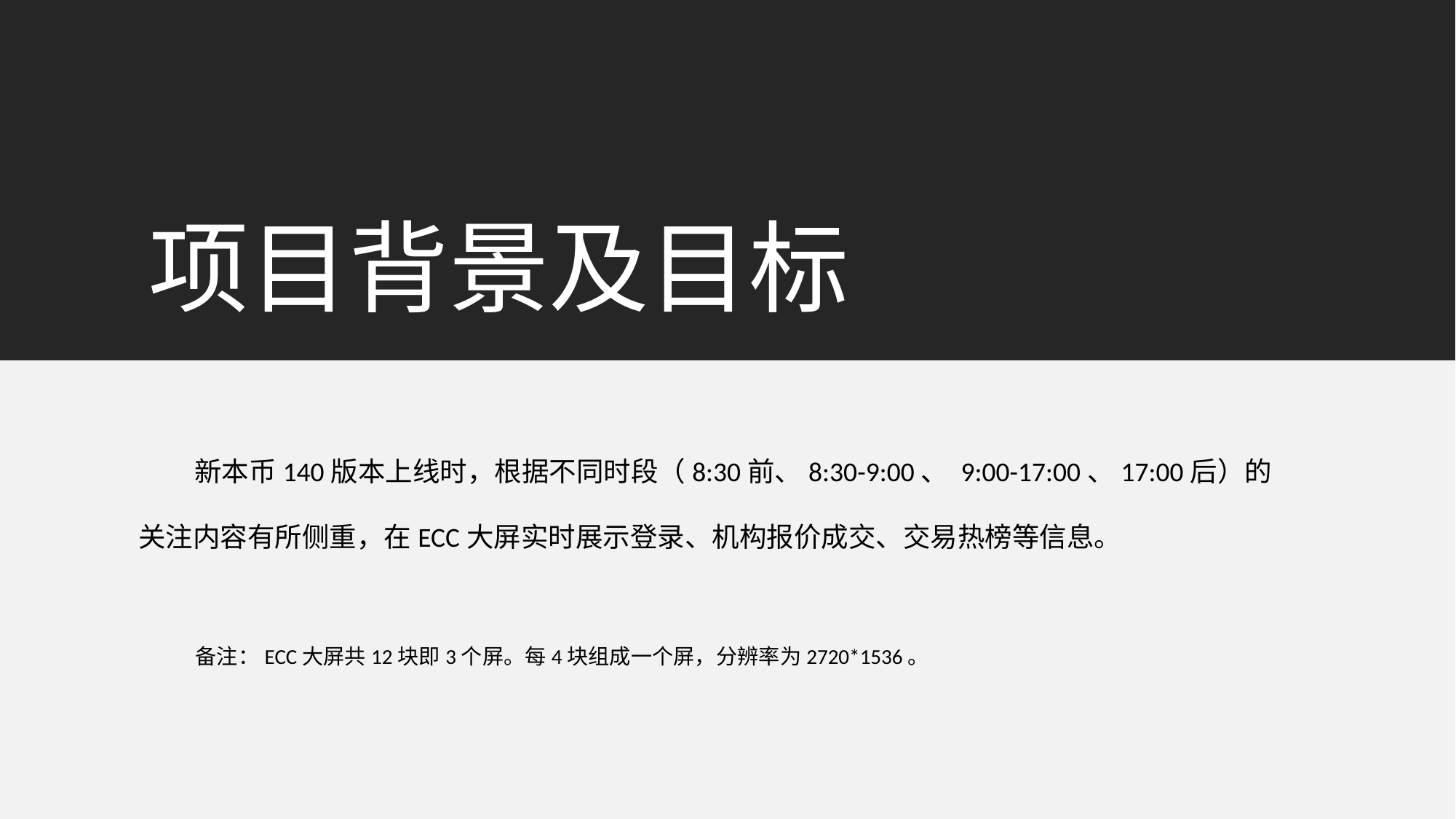

# 项目背景及目标

        新本币140版本上线时，根据不同时段（8:30前、8:30-9:00、 9:00-17:00、17:00后）的关注内容有所侧重，在ECC大屏实时展示登录、机构报价成交、交易热榜等信息。

           备注：ECC大屏共12块即3个屏。每4块组成一个屏，分辨率为2720*1536。